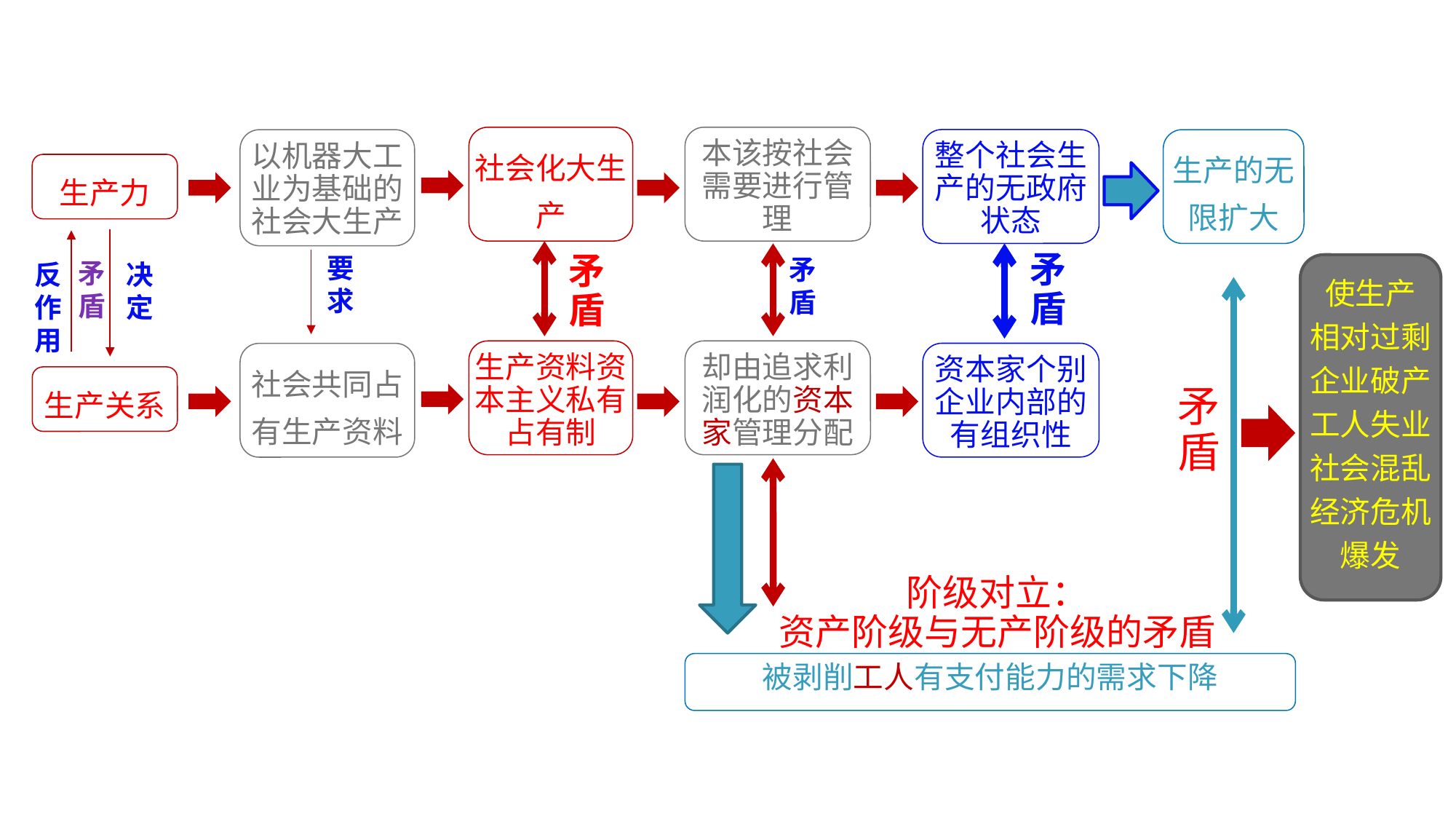

社会化大生产
本该按社会需要进行管理
整个社会生产的无政府状态
以机器大工业为基础的社会大生产
生产的无限扩大
生产力

决
定
矛盾
反作用
矛盾
使生产
相对过剩
企业破产工人失业社会混乱经济危机
爆发
矛盾
矛盾
要求
阶级对立：
资产阶级与无产阶级的矛盾
生产资料资本主义私有占有制
却由追求利润化的资本家管理分配
资本家个别企业内部的有组织性
社会共同占有生产资料
生产关系

矛盾

被剥削工人有支付能力的需求下降